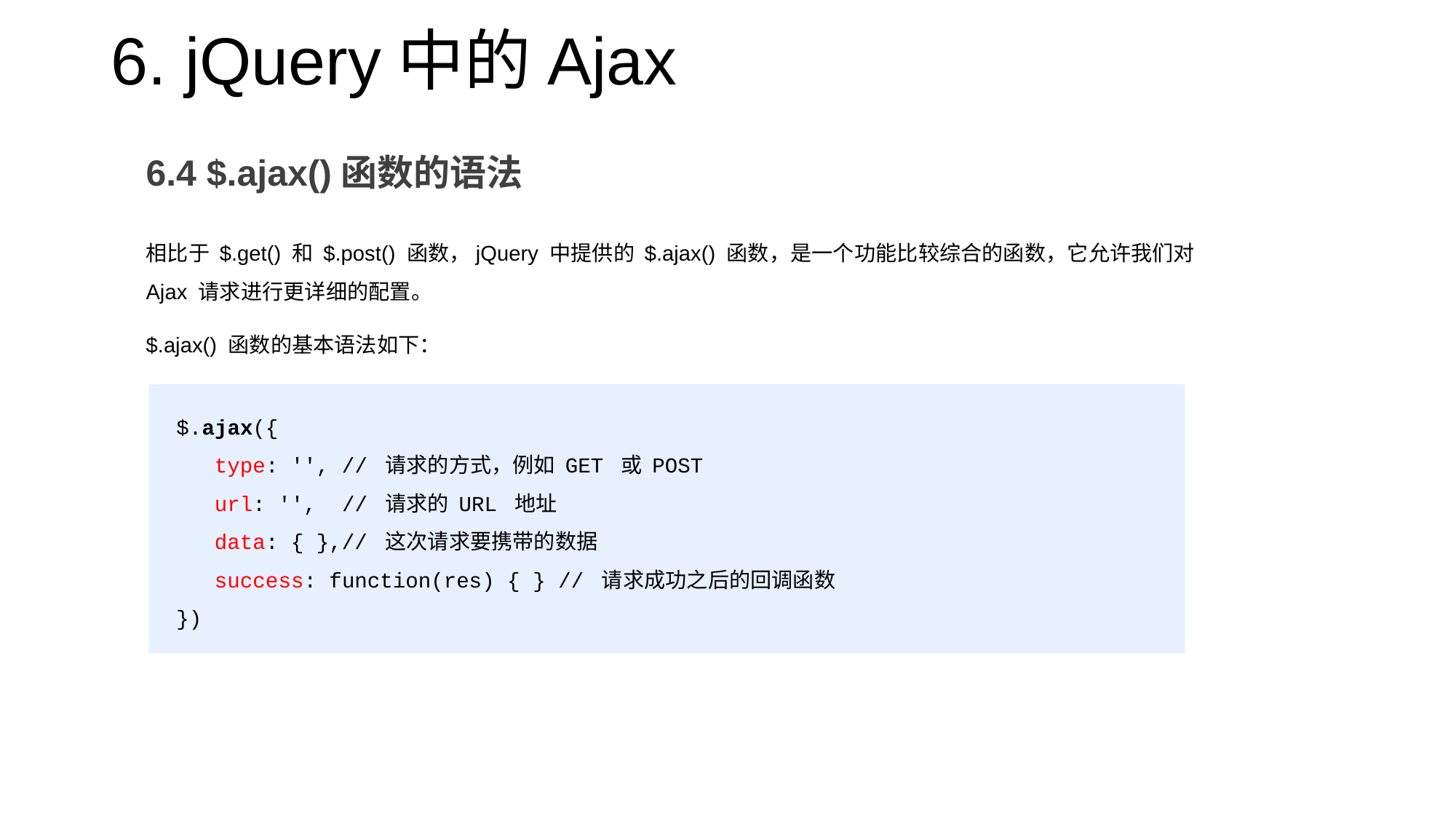

# 6. jQuery中的Ajax
6.4 $.ajax()函数的语法
相比于 $.get() 和 $.post() 函数，jQuery 中提供的 $.ajax() 函数，是一个功能比较综合的函数，它允许我们对 Ajax 请求进行更详细的配置。
$.ajax() 函数的基本语法如下：

$.ajax({
   type: '', // 请求的方式，例如 GET 或 POST
   url: '',  // 请求的 URL 地址
   data: { },// 这次请求要携带的数据
   success: function(res) { } // 请求成功之后的回调函数
})